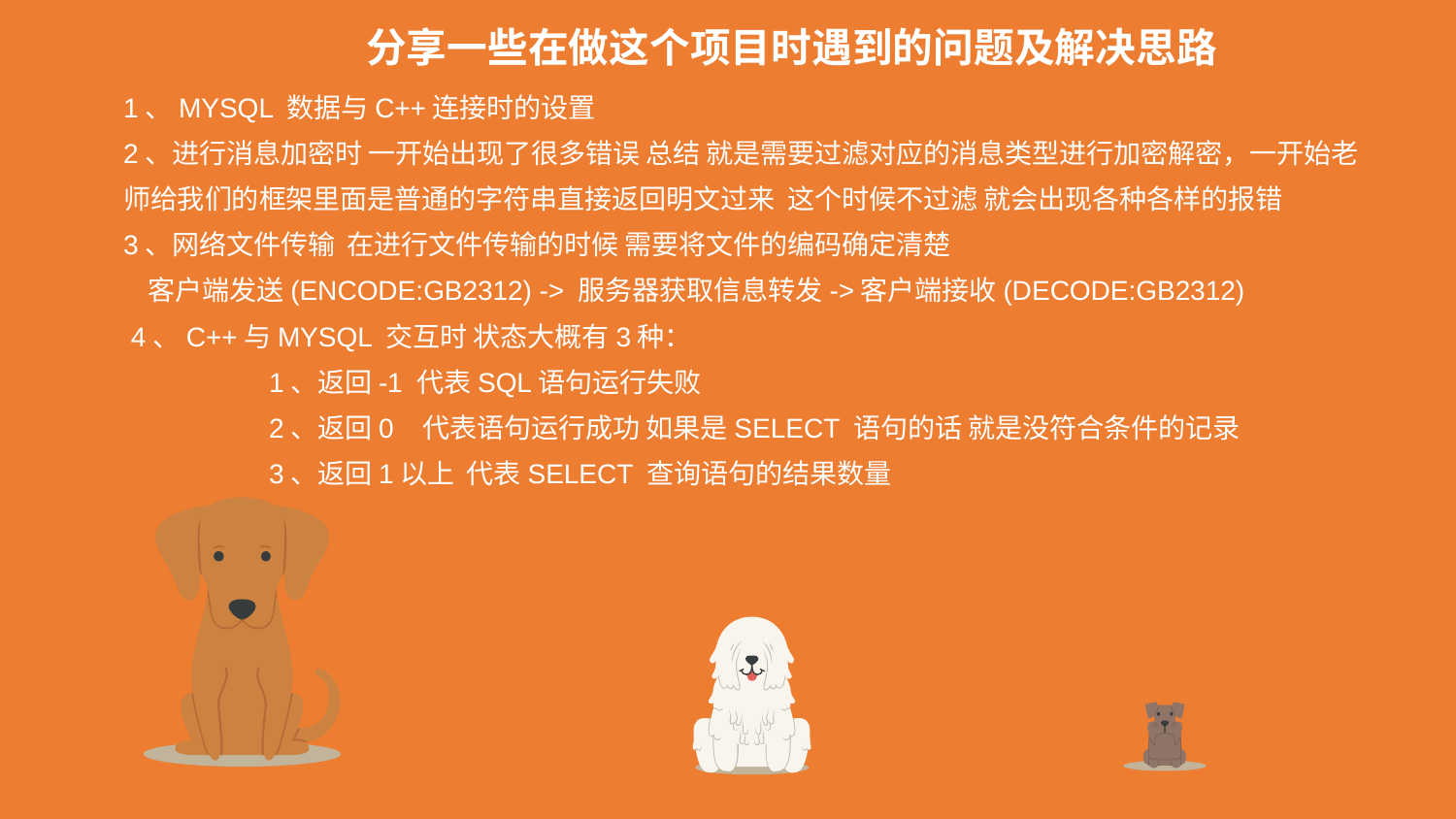

分享一些在做这个项目时遇到的问题及解决思路
1、MYSQL 数据与C++连接时的设置
2、进行消息加密时 一开始出现了很多错误 总结 就是需要过滤对应的消息类型进行加密解密，一开始老师给我们的框架里面是普通的字符串直接返回明文过来  这个时候不过滤 就会出现各种各样的报错
3、网络文件传输  在进行文件传输的时候 需要将文件的编码确定清楚
   客户端发送(ENCODE:GB2312) -> 服务器获取信息转发->客户端接收(DECODE:GB2312)
 4、C++与MYSQL 交互时 状态大概有3种：
	1、返回-1 代表SQL语句运行失败
	2、返回0   代表语句运行成功 如果是SELECT 语句的话 就是没符合条件的记录
	3、返回1以上  代表SELECT 查询语句的结果数量